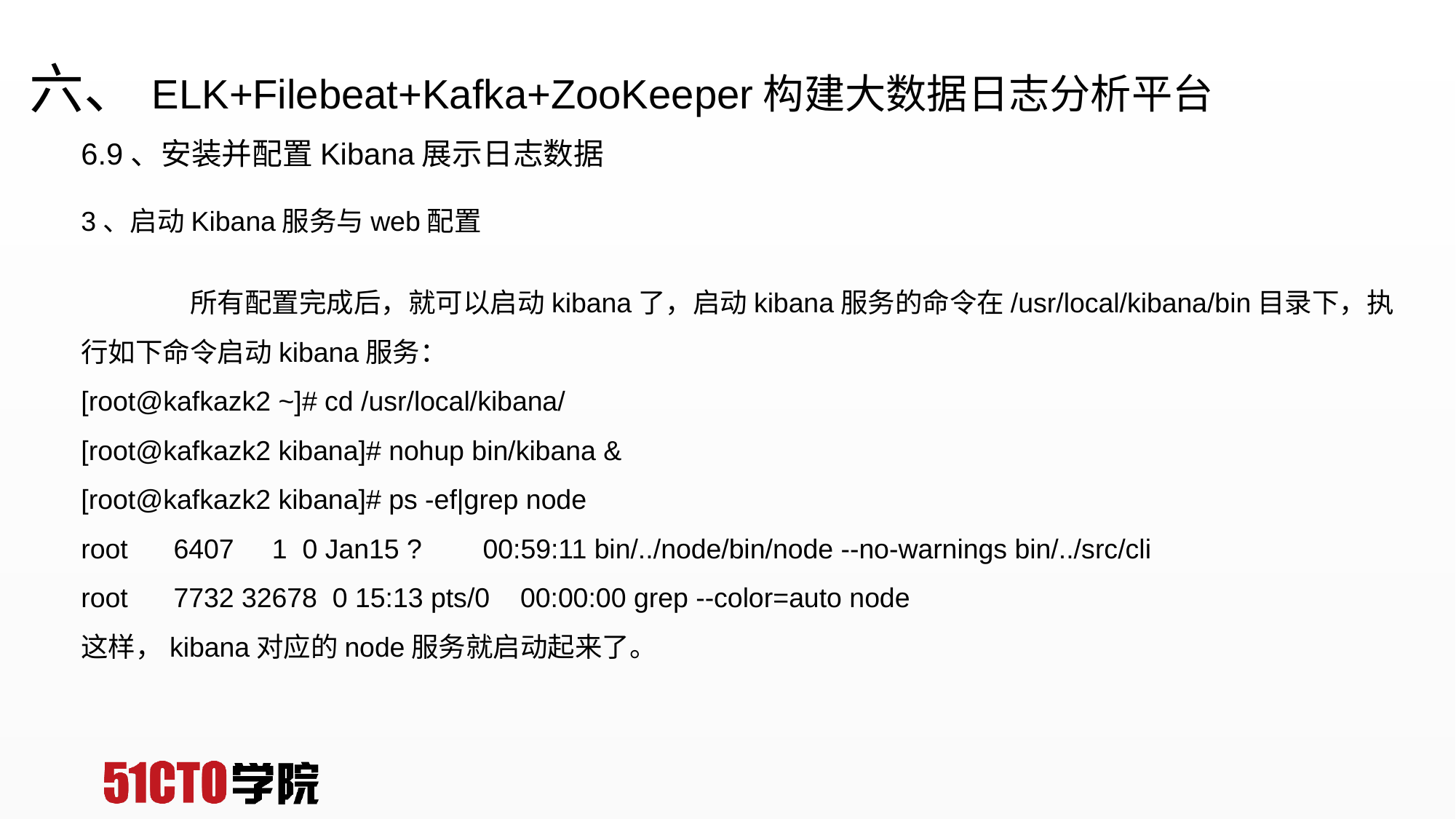

# 六、ELK+Filebeat+Kafka+ZooKeeper构建大数据日志分析平台
6.9、安装并配置Kibana展示日志数据

3、启动Kibana服务与web配置

	所有配置完成后，就可以启动kibana了，启动kibana服务的命令在/usr/local/kibana/bin目录下，执行如下命令启动kibana服务：
[root@kafkazk2 ~]# cd /usr/local/kibana/
[root@kafkazk2 kibana]# nohup bin/kibana &
[root@kafkazk2 kibana]# ps -ef|grep node
root      6407     1  0 Jan15 ?        00:59:11 bin/../node/bin/node --no-warnings bin/../src/cli
root      7732 32678  0 15:13 pts/0    00:00:00 grep --color=auto node
这样，kibana对应的node服务就启动起来了。